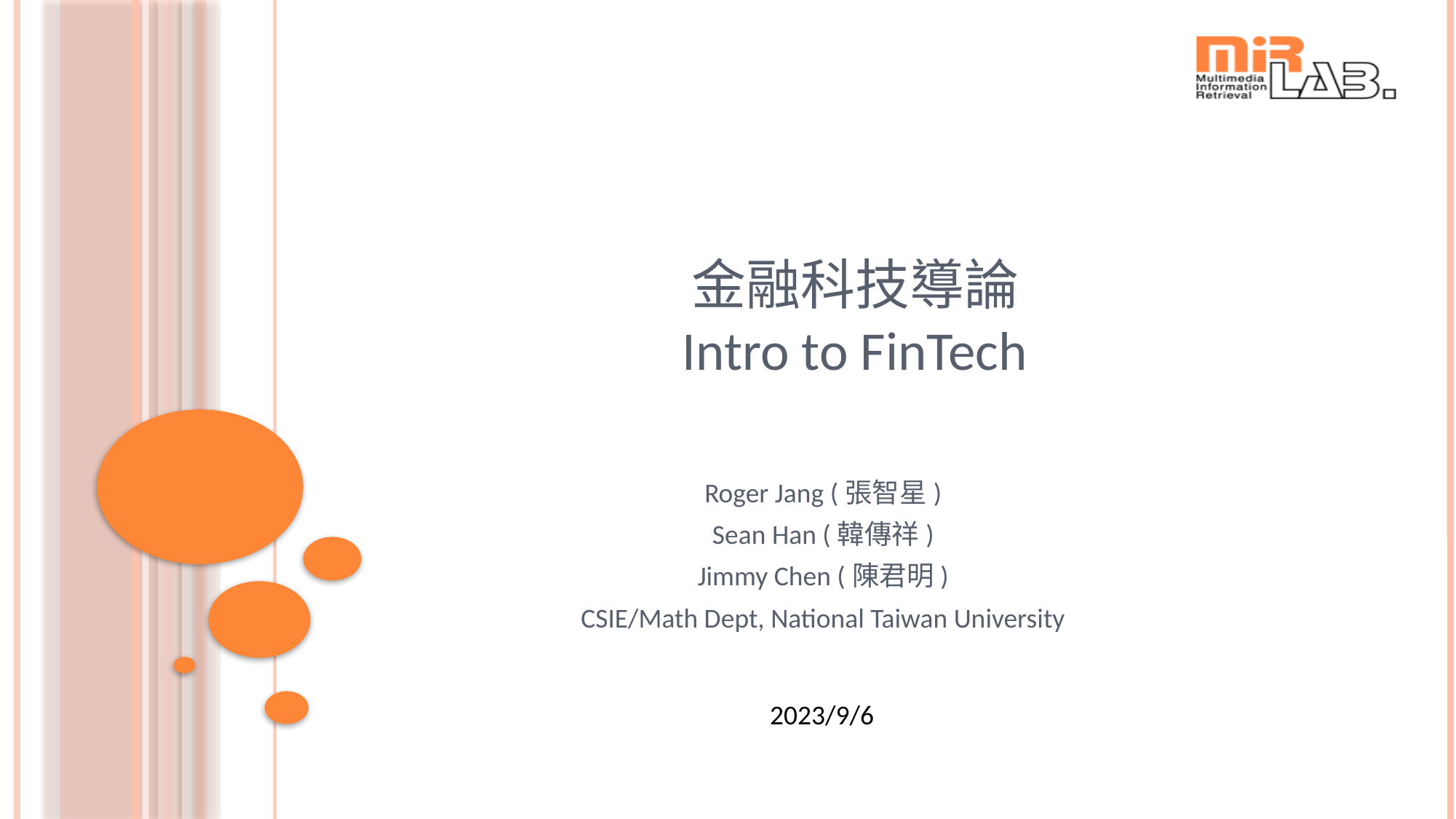

# 金融科技導論 Intro to FinTech
Roger Jang (張智星)
Sean Han (韓傳祥)
Jimmy Chen (陳君明)
CSIE/Math Dept, National Taiwan University

2023/9/6